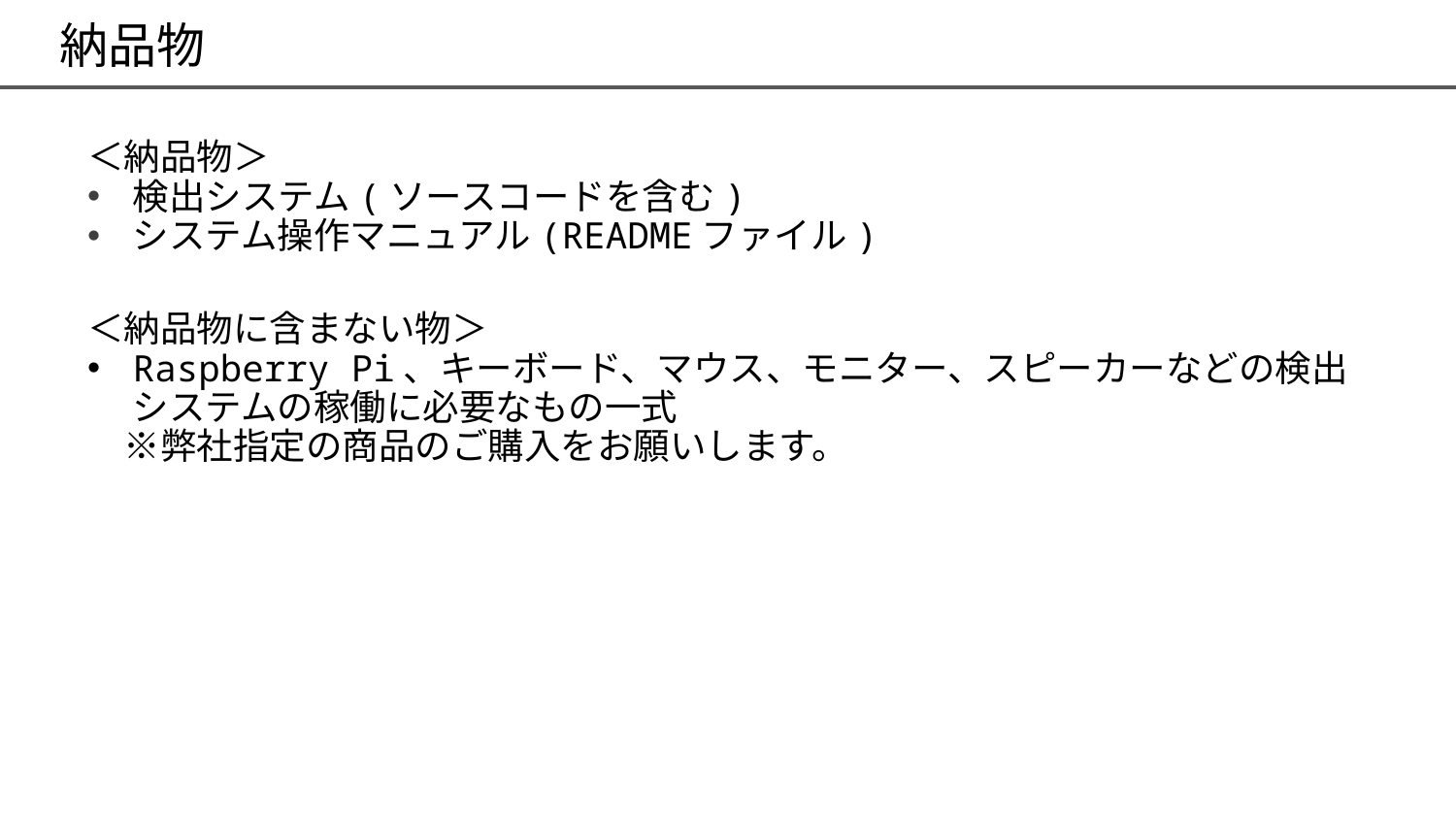

納品物
＜納品物＞
検出システム(ソースコードを含む)
システム操作マニュアル(READMEファイル)

＜納品物に含まない物＞
Raspberry Pi、キーボード、マウス、モニター、スピーカーなどの検出システムの稼働に必要なもの一式
　※弊社指定の商品のご購入をお願いします。